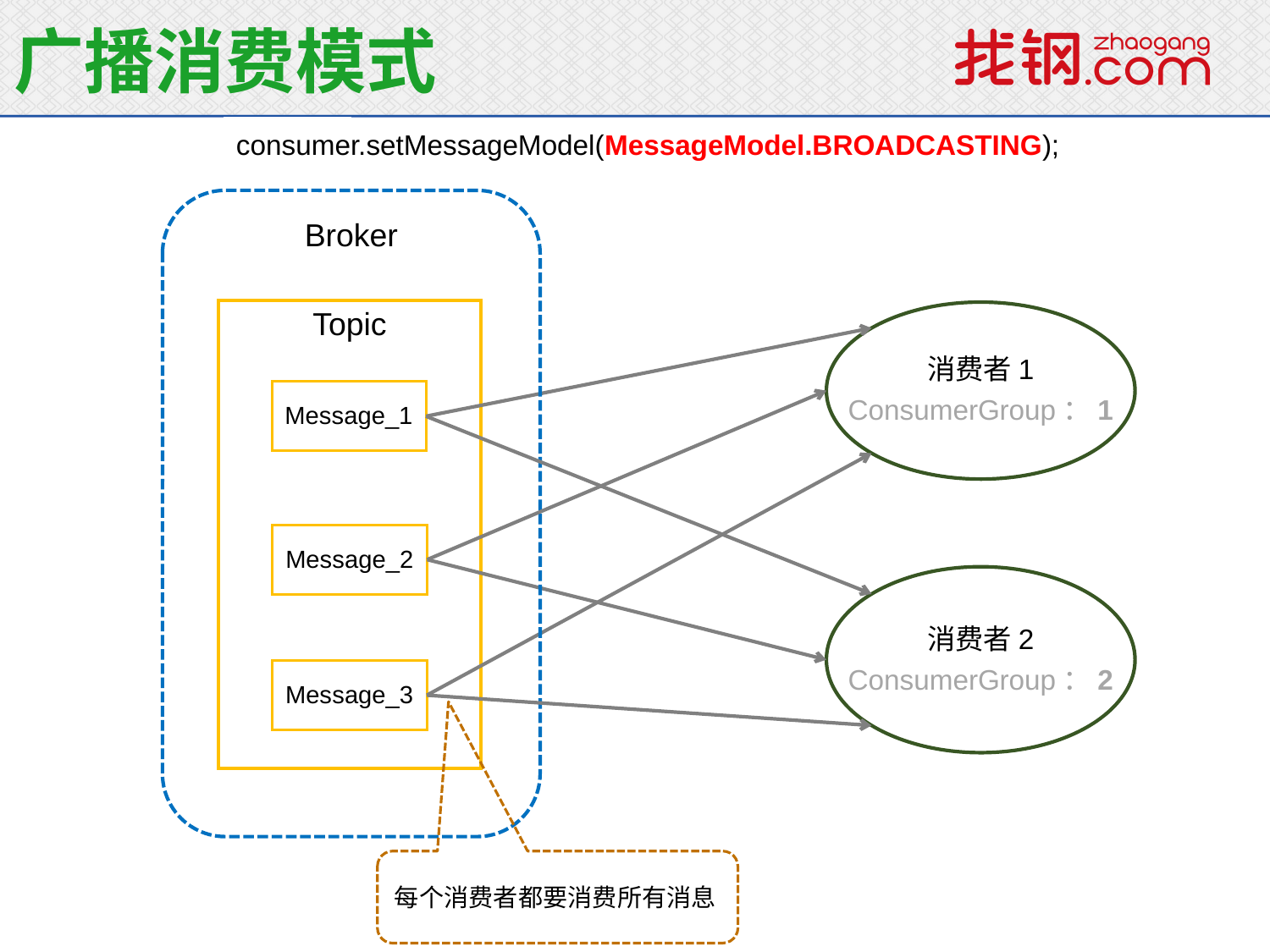

广播消费模式
consumer.setMessageModel(MessageModel.BROADCASTING);
Broker
Topic
消费者1
ConsumerGroup：1
Message_1
Message_2
消费者2
ConsumerGroup：2
Message_3
每个消费者都要消费所有消息